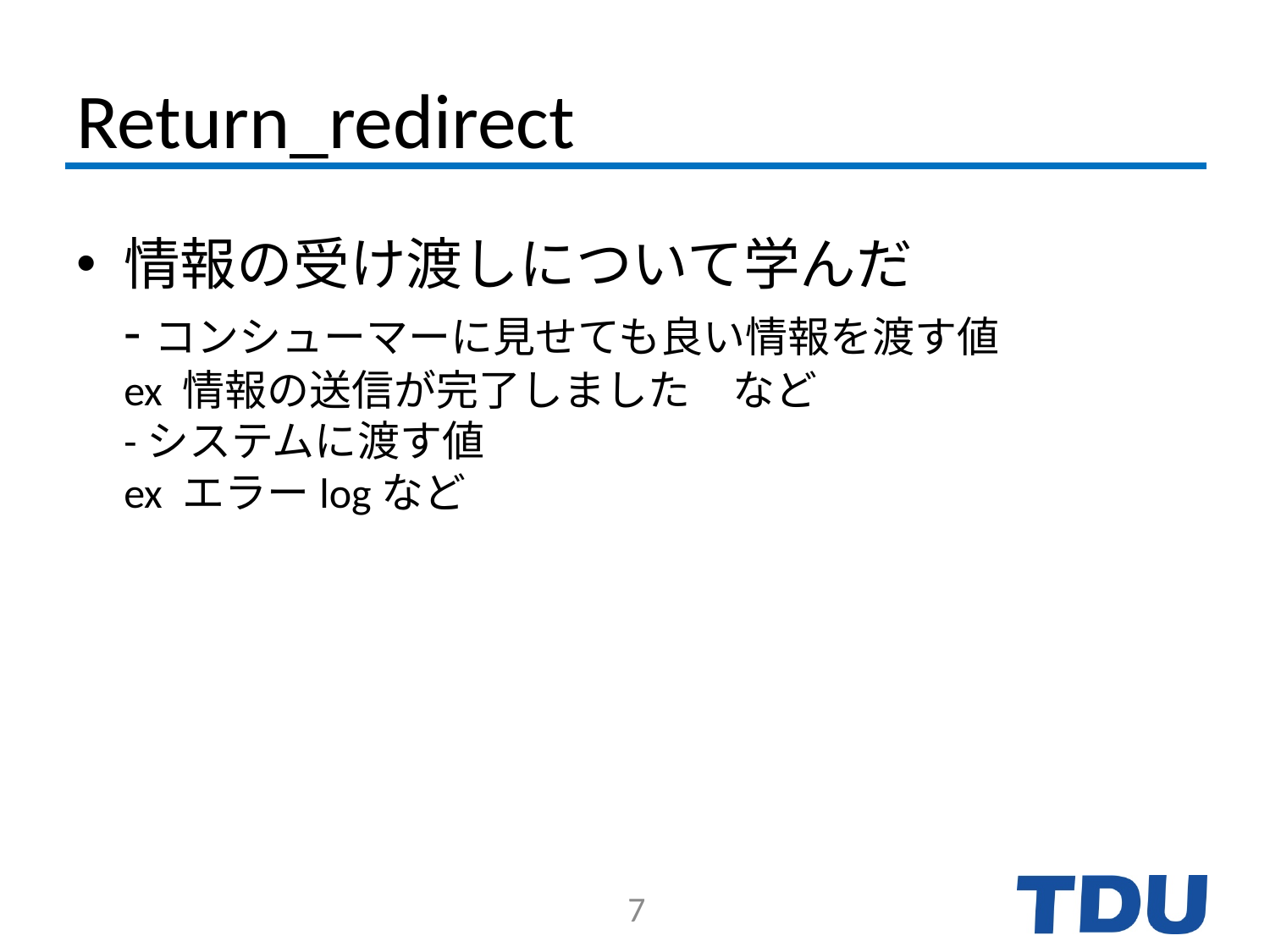

# Return_redirect
情報の受け渡しについて学んだ
-コンシューマーに見せても良い情報を渡す値
ex 情報の送信が完了しました　など
-システムに渡す値
ex エラーlogなど
7